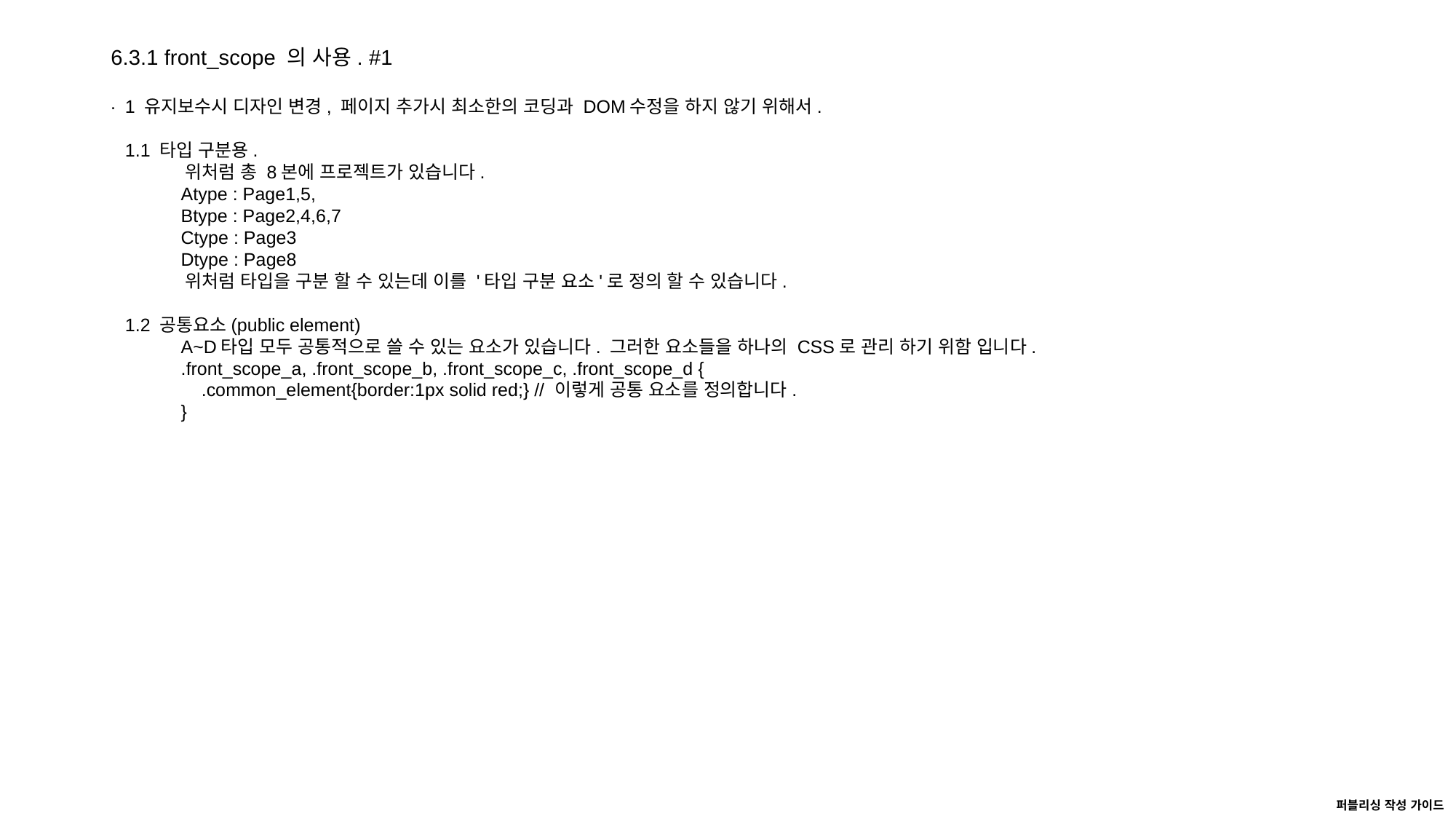

# 6.3.1 front_scope 의 사용. #1
1 유지보수시 디자인 변경, 페이지 추가시 최소한의 코딩과 DOM수정을 하지 않기 위해서.

1.1 타입 구분용.
           위처럼 총 8본에 프로젝트가 있습니다.
           Atype : Page1,5,
           Btype : Page2,4,6,7
           Ctype : Page3
           Dtype : Page8
           위처럼 타입을 구분 할 수 있는데 이를 '타입 구분 요소'로 정의 할 수 있습니다.

1.2 공통요소(public element)
           A~D타입 모두 공통적으로 쓸 수 있는 요소가 있습니다. 그러한 요소들을 하나의 CSS로 관리 하기 위함 입니다.
           .front_scope_a, .front_scope_b, .front_scope_c, .front_scope_d {
               .common_element{border:1px solid red;} // 이렇게 공통 요소를 정의합니다.
           }